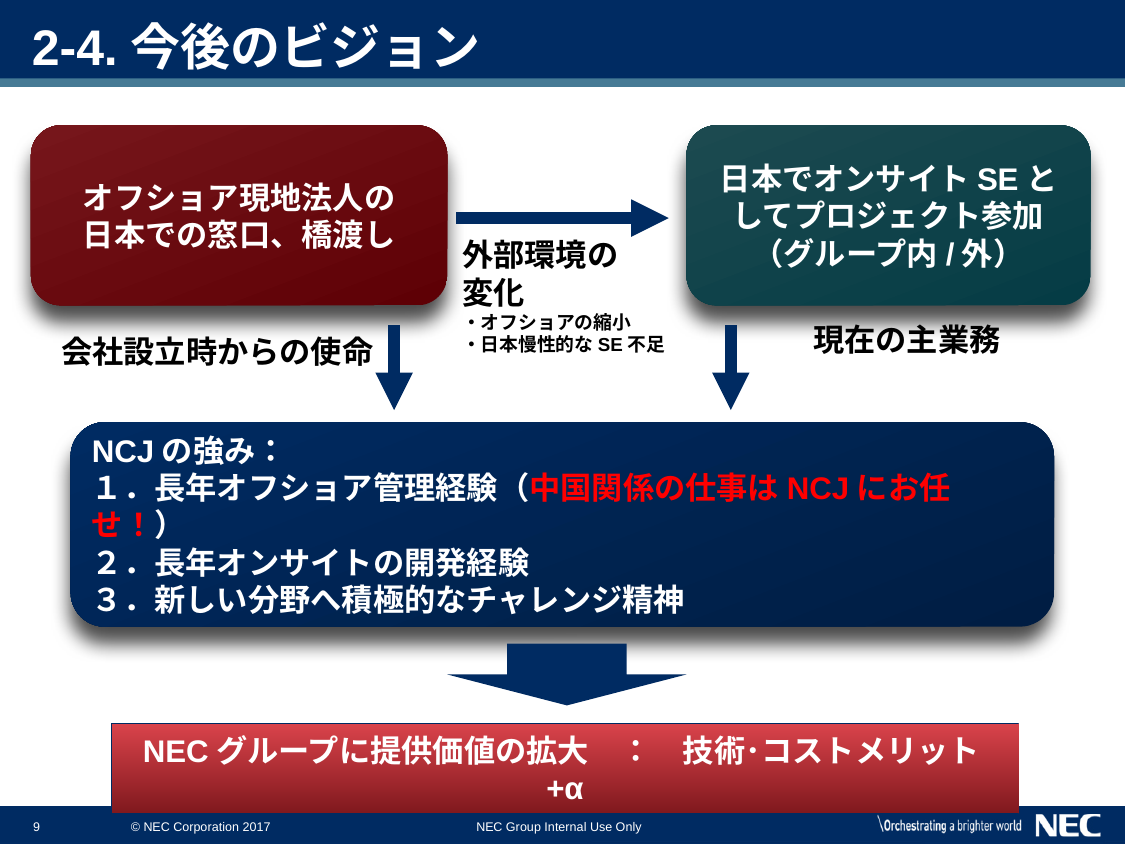

# 2-4.今後のビジョン
オフショア現地法人の
日本での窓口、橋渡し
日本でオンサイトSEとしてプロジェクト参加
（グループ内/外）
外部環境の
変化
・オフショアの縮小
・日本慢性的なSE不足
現在の主業務
会社設立時からの使命
NCJの強み：
１．長年オフショア管理経験（中国関係の仕事はNCJにお任せ！）
２．長年オンサイトの開発経験
３．新しい分野へ積極的なチャレンジ精神

NECグループに提供価値の拡大　：　技術･コストメリット  +α